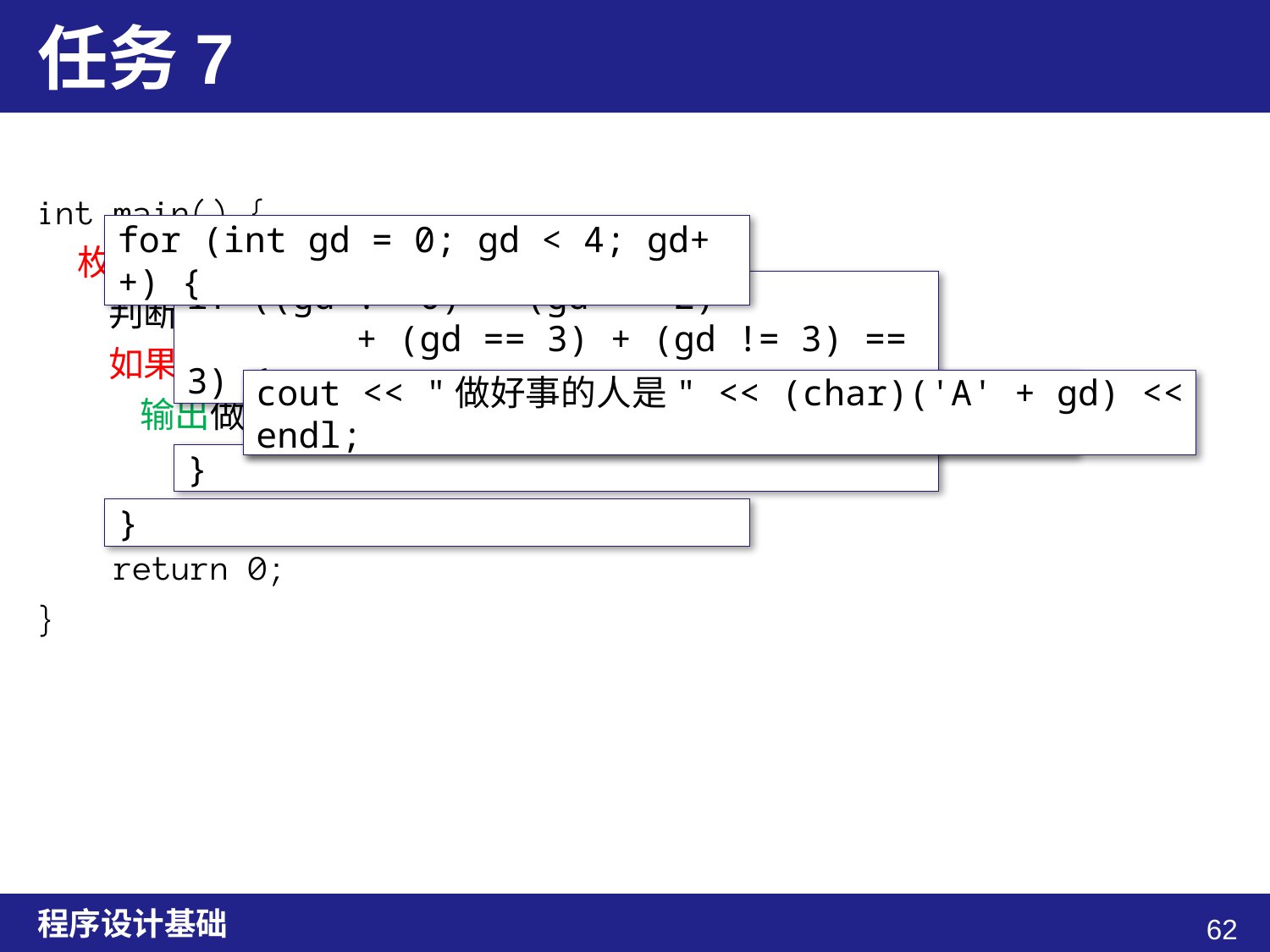

# 任务7

int main() {
    枚举做好事的人
        判断四个人的话
        如果有三句为真、一句为假
            输出做好事的人

    return 0;
}
for (int gd = 0; gd < 4; gd++) {
if ((gd != 0) + (gd == 2)
        + (gd == 3) + (gd != 3) == 3) {
cout << "做好事的人是" << (char)('A' + gd) << endl;
cout << "做好事的人是" << gd << endl;
cout << "做好事的人是" << 'A' + gd << endl;
}
}